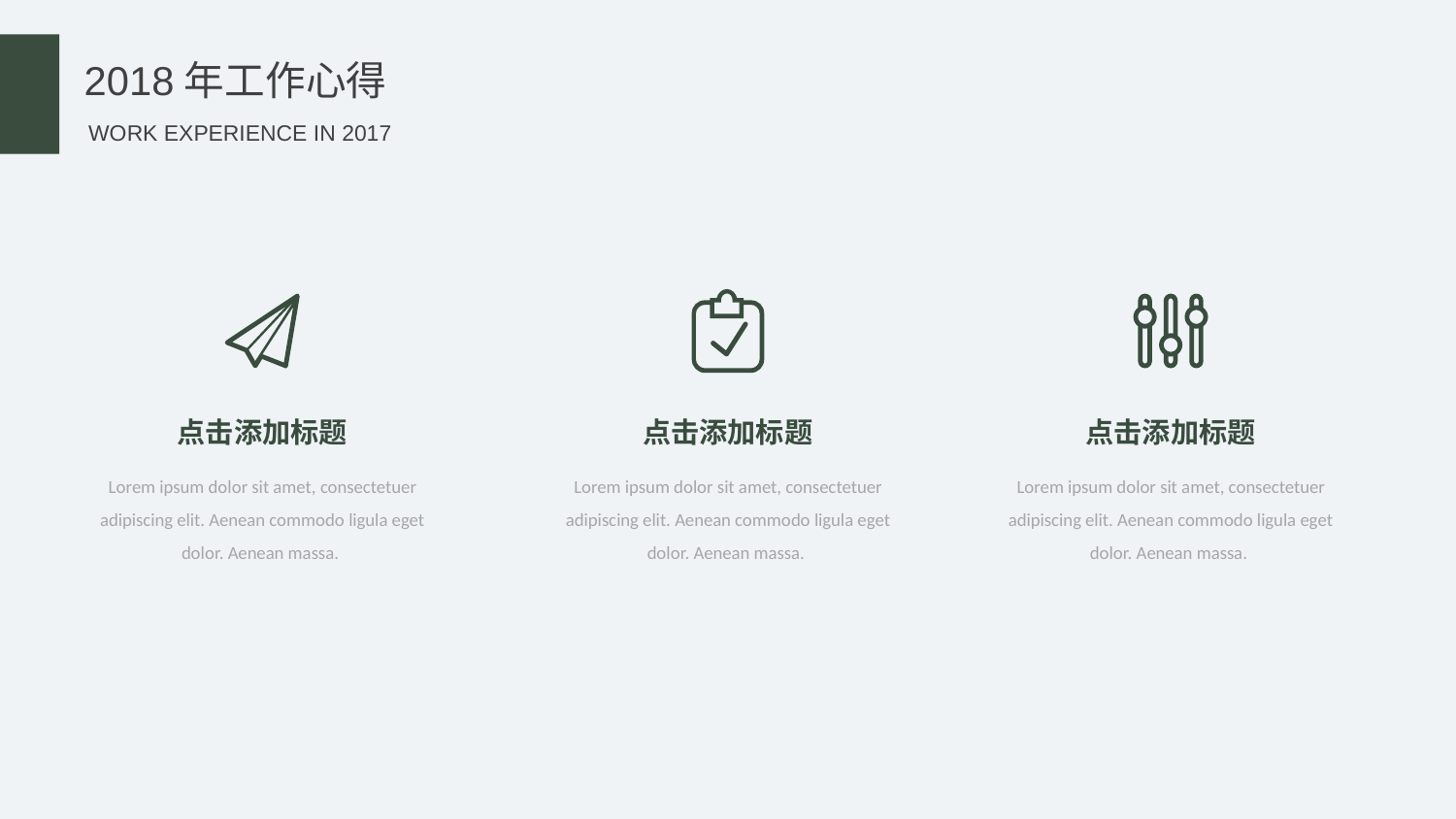

2018年工作心得
WORK EXPERIENCE IN 2017

点击添加标题
点击添加标题
点击添加标题
Lorem ipsum dolor sit amet, consectetuer adipiscing elit. Aenean commodo ligula eget dolor. Aenean massa.
Lorem ipsum dolor sit amet, consectetuer adipiscing elit. Aenean commodo ligula eget dolor. Aenean massa.
Lorem ipsum dolor sit amet, consectetuer adipiscing elit. Aenean commodo ligula eget dolor. Aenean massa.